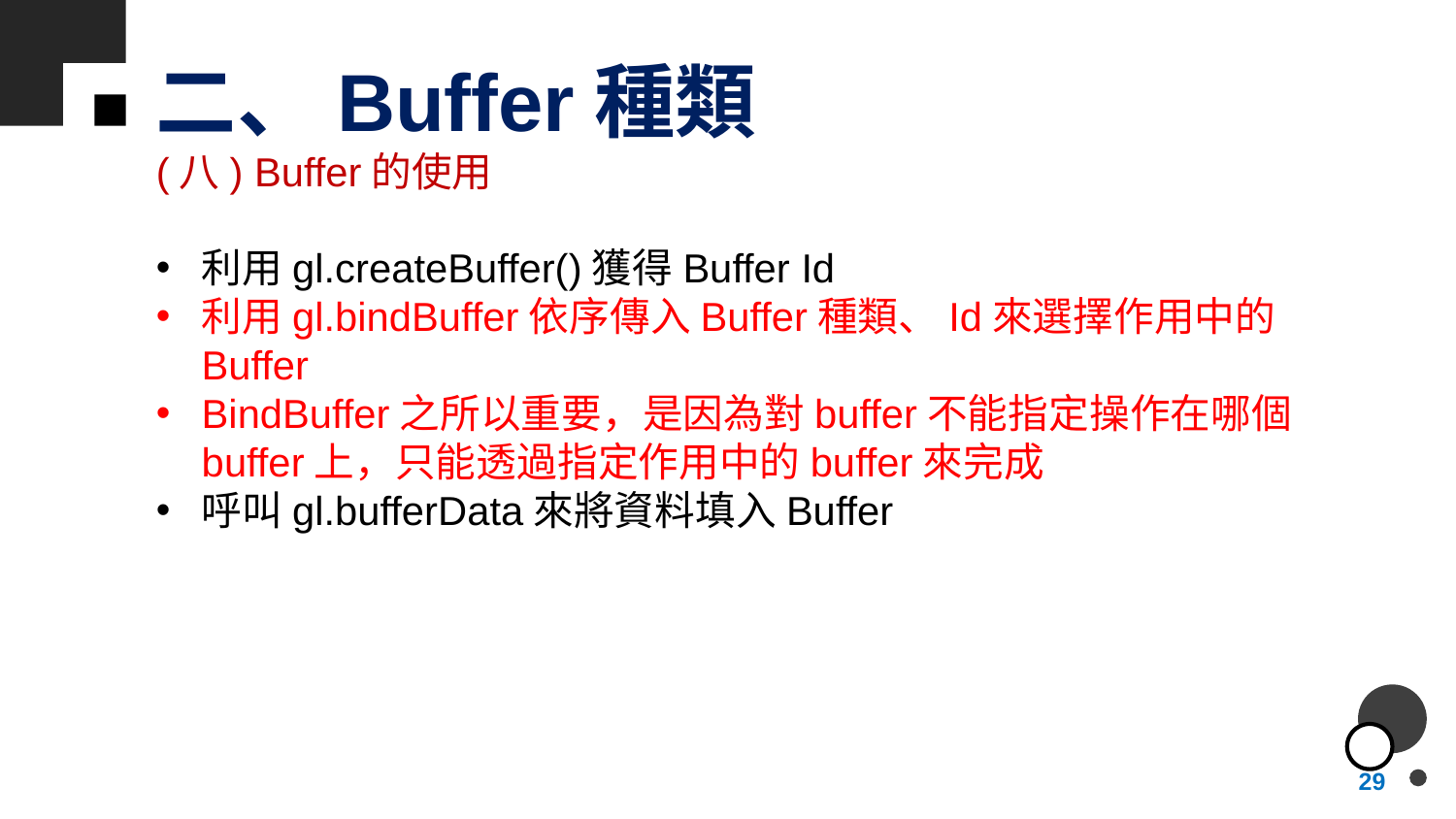

# 二、Buffer種類
(八) Buffer的使用
利用gl.createBuffer()獲得Buffer Id
利用gl.bindBuffer依序傳入Buffer種類、Id來選擇作用中的Buffer
BindBuffer之所以重要，是因為對buffer不能指定操作在哪個buffer上，只能透過指定作用中的buffer來完成
呼叫gl.bufferData來將資料填入Buffer

29